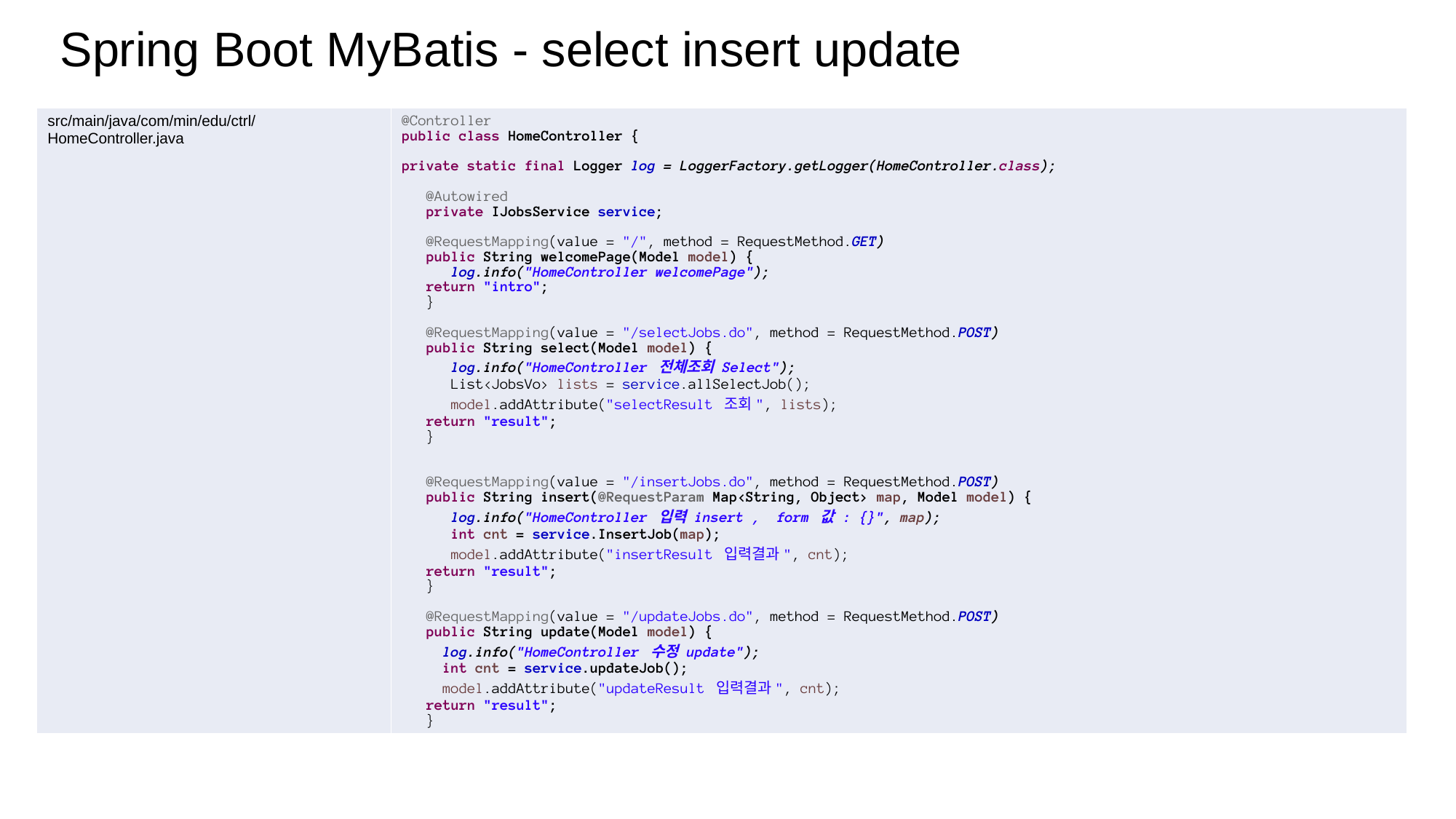

Spring Boot MyBatis - select insert update
| src/main/java/com/min/edu/ctrl/HomeController.java | @Controller public class HomeController { private static final Logger log = LoggerFactory.getLogger(HomeController.class); @Autowired private IJobsService service; @RequestMapping(value = "/", method = RequestMethod.GET) public String welcomePage(Model model) { log.info("HomeController welcomePage"); return "intro"; } @RequestMapping(value = "/selectJobs.do", method = RequestMethod.POST) public String select(Model model) { log.info("HomeController 전체조회 Select"); List<JobsVo> lists = service.allSelectJob(); model.addAttribute("selectResult 조회", lists); return "result"; } @RequestMapping(value = "/insertJobs.do", method = RequestMethod.POST) public String insert(@RequestParam Map<String, Object> map, Model model) { log.info("HomeController 입력 insert , form 값 : {}", map); int cnt = service.InsertJob(map); model.addAttribute("insertResult 입력결과", cnt); return "result"; } @RequestMapping(value = "/updateJobs.do", method = RequestMethod.POST) public String update(Model model) { log.info("HomeController 수정 update"); int cnt = service.updateJob(); model.addAttribute("updateResult 입력결과", cnt); return "result"; } |
| --- | --- |